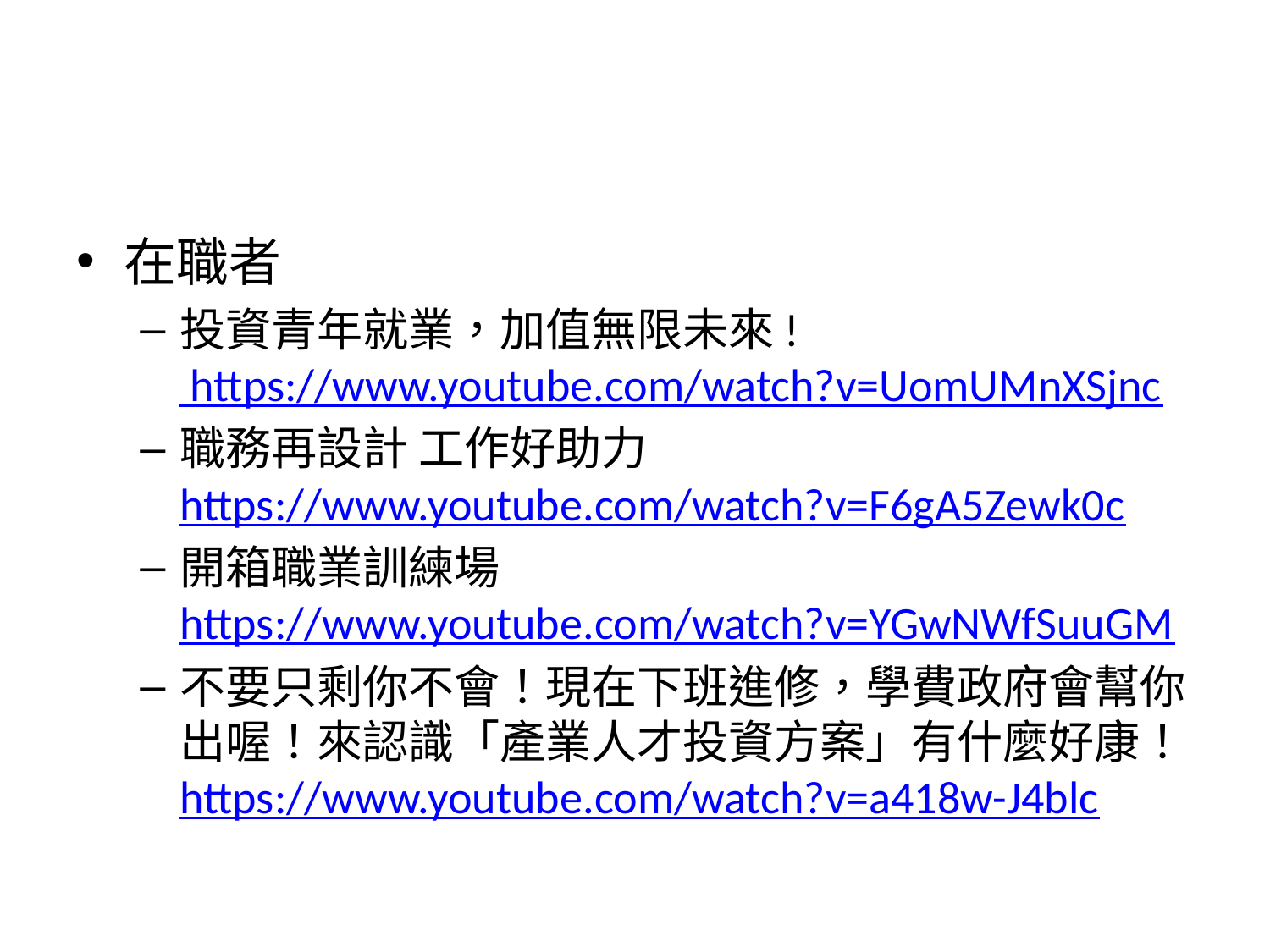

#
在職者
投資青年就業，加值無限未來! https://www.youtube.com/watch?v=UomUMnXSjnc
職務再設計 工作好助力https://www.youtube.com/watch?v=F6gA5Zewk0c
開箱職業訓練場https://www.youtube.com/watch?v=YGwNWfSuuGM
不要只剩你不會！現在下班進修，學費政府會幫你出喔！來認識「產業人才投資方案」有什麼好康！https://www.youtube.com/watch?v=a418w-J4blc